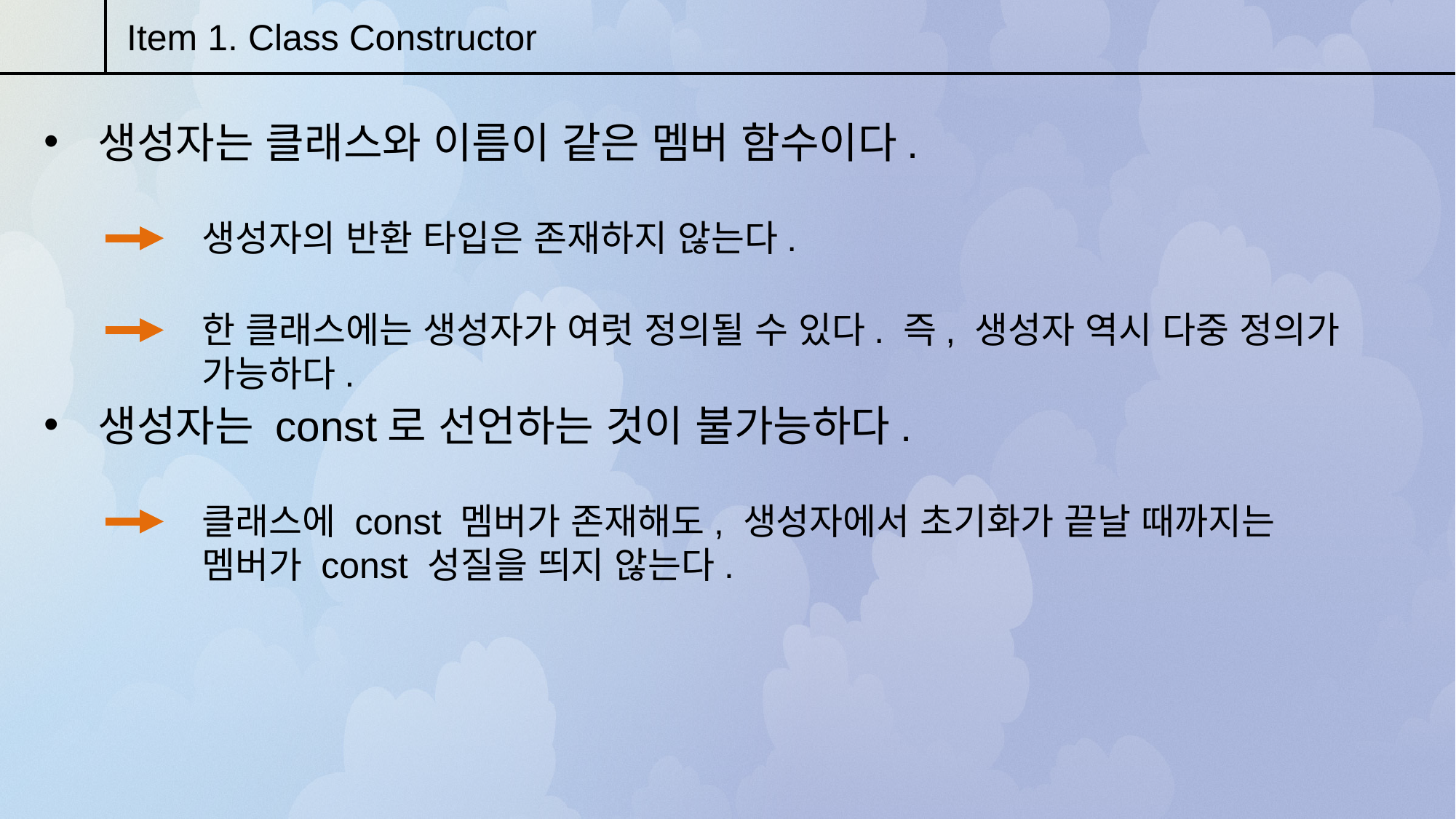

Item 1. Class Constructor
 생성자는 클래스와 이름이 같은 멤버 함수이다.
생성자의 반환 타입은 존재하지 않는다.
한 클래스에는 생성자가 여럿 정의될 수 있다. 즉, 생성자 역시 다중 정의가 가능하다.
 생성자는 const로 선언하는 것이 불가능하다.
클래스에 const 멤버가 존재해도, 생성자에서 초기화가 끝날 때까지는 멤버가 const 성질을 띄지 않는다.